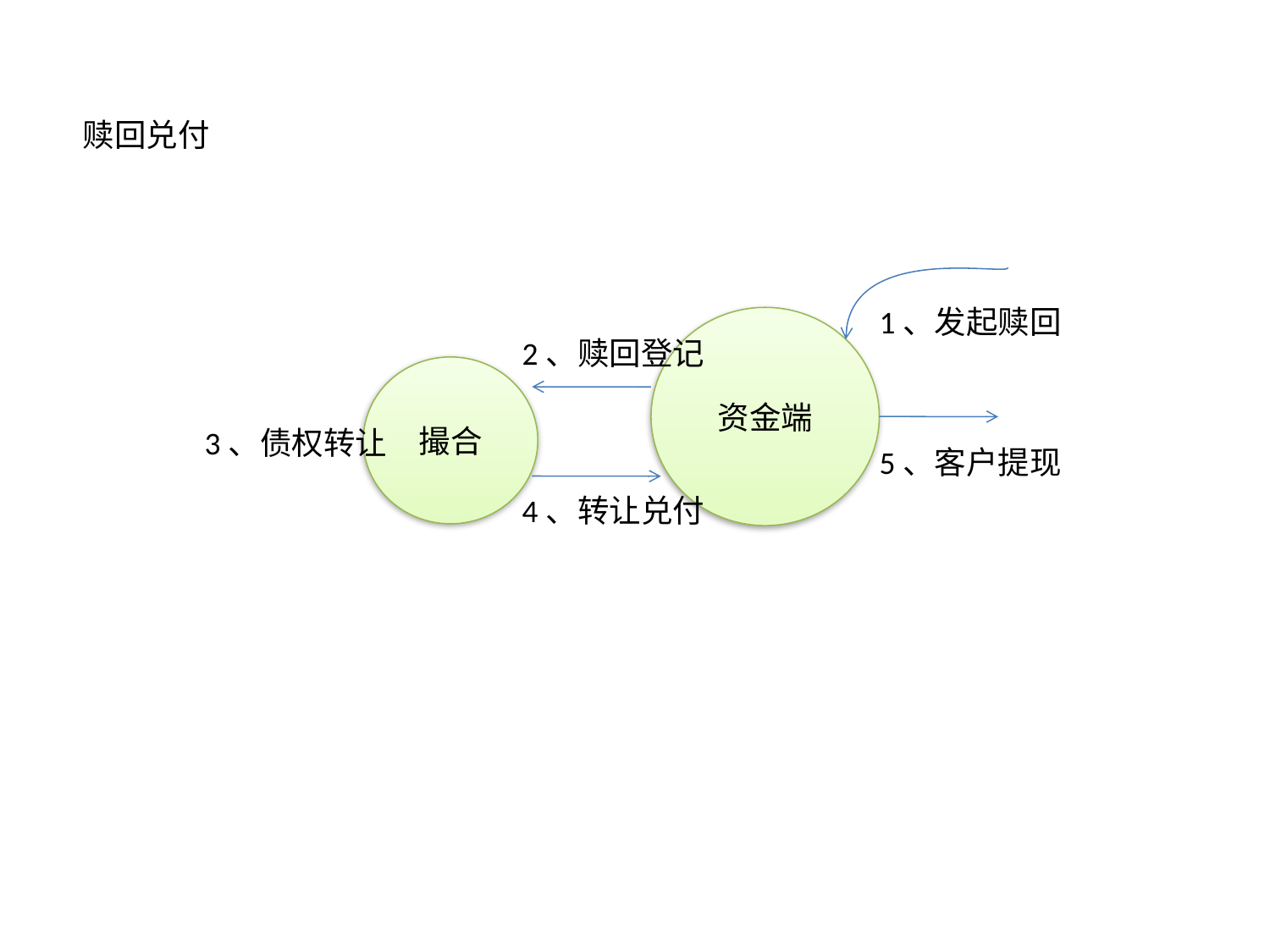

赎回兑付
1、发起赎回
资金端
2、赎回登记
撮合
3、债权转让
5、客户提现
4、转让兑付